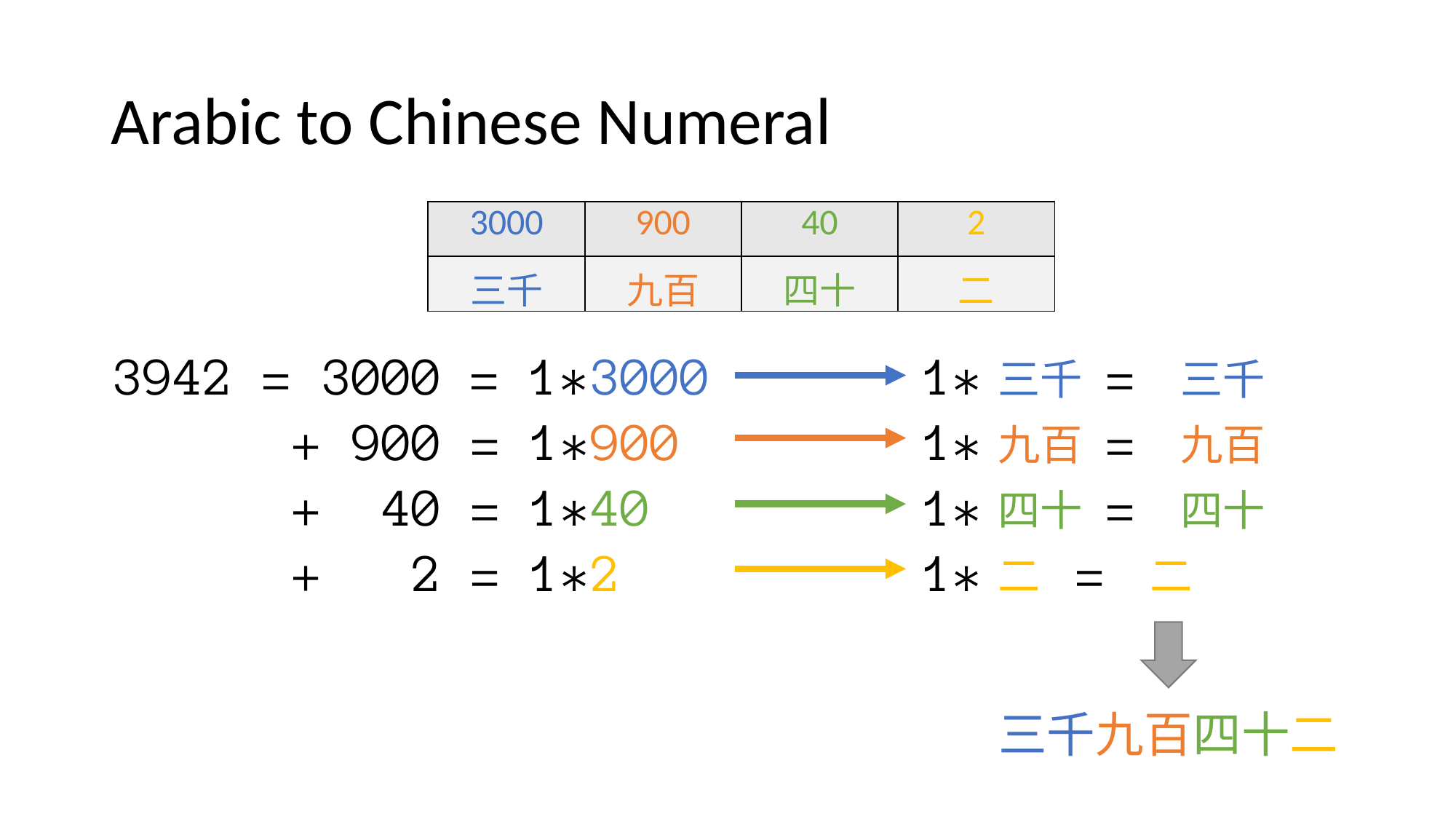

# Arabic to Chinese Numeral
| 3000 | 900 | 40 | 2 |
| --- | --- | --- | --- |
| 三千 | 九百 | 四十 | 二 |
3942 = 3000 = 1*3000
      + 900 = 1*900
      +  40 = 1*40
      +   2 = 1*2
1*三千 = 三千
1*九百 = 九百
1*四十 = 四十
1*二  = 二

三千九百四十二